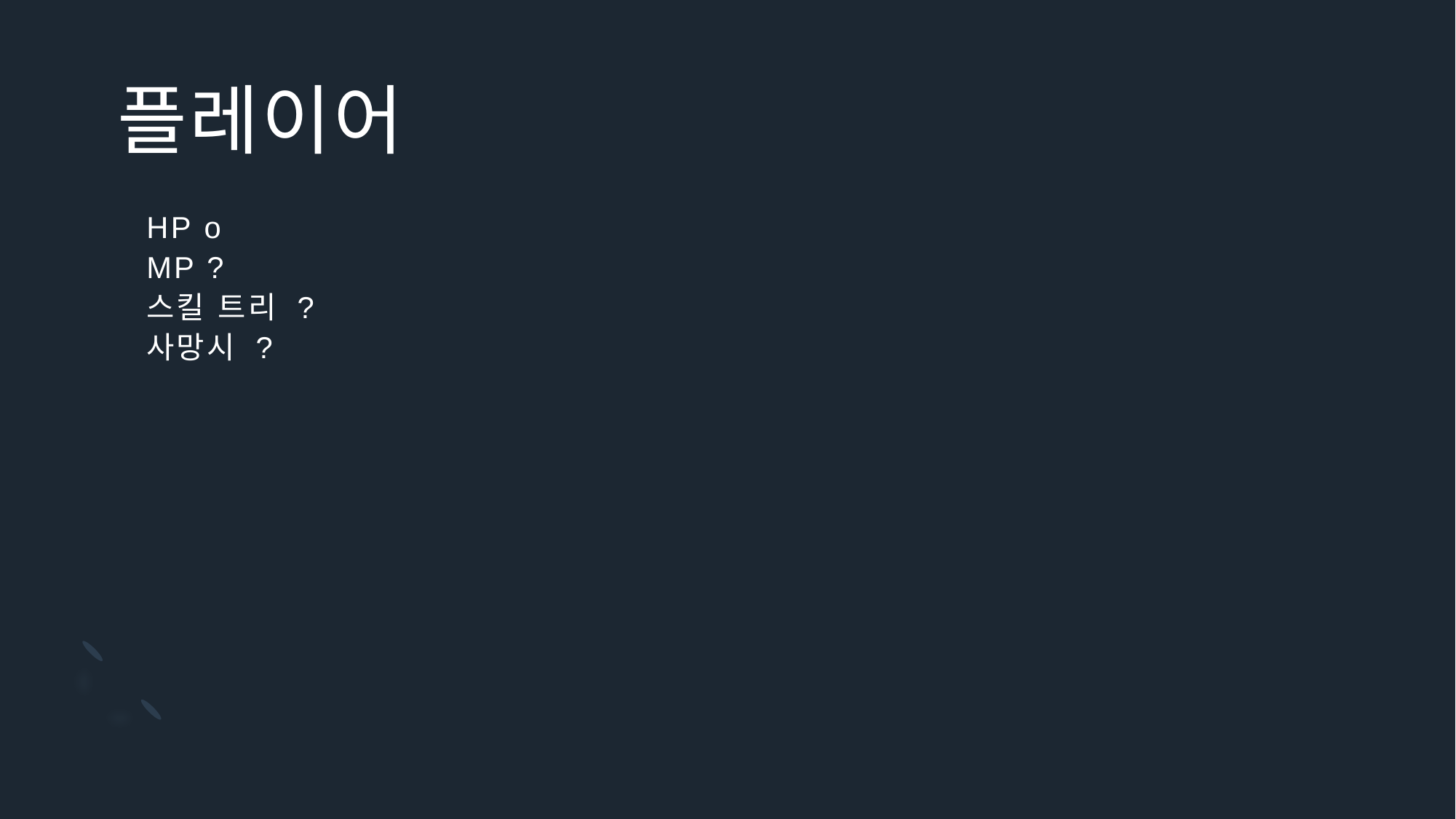

플레이어
# HP o MP ? 스킬 트리 ? 사망시 ?